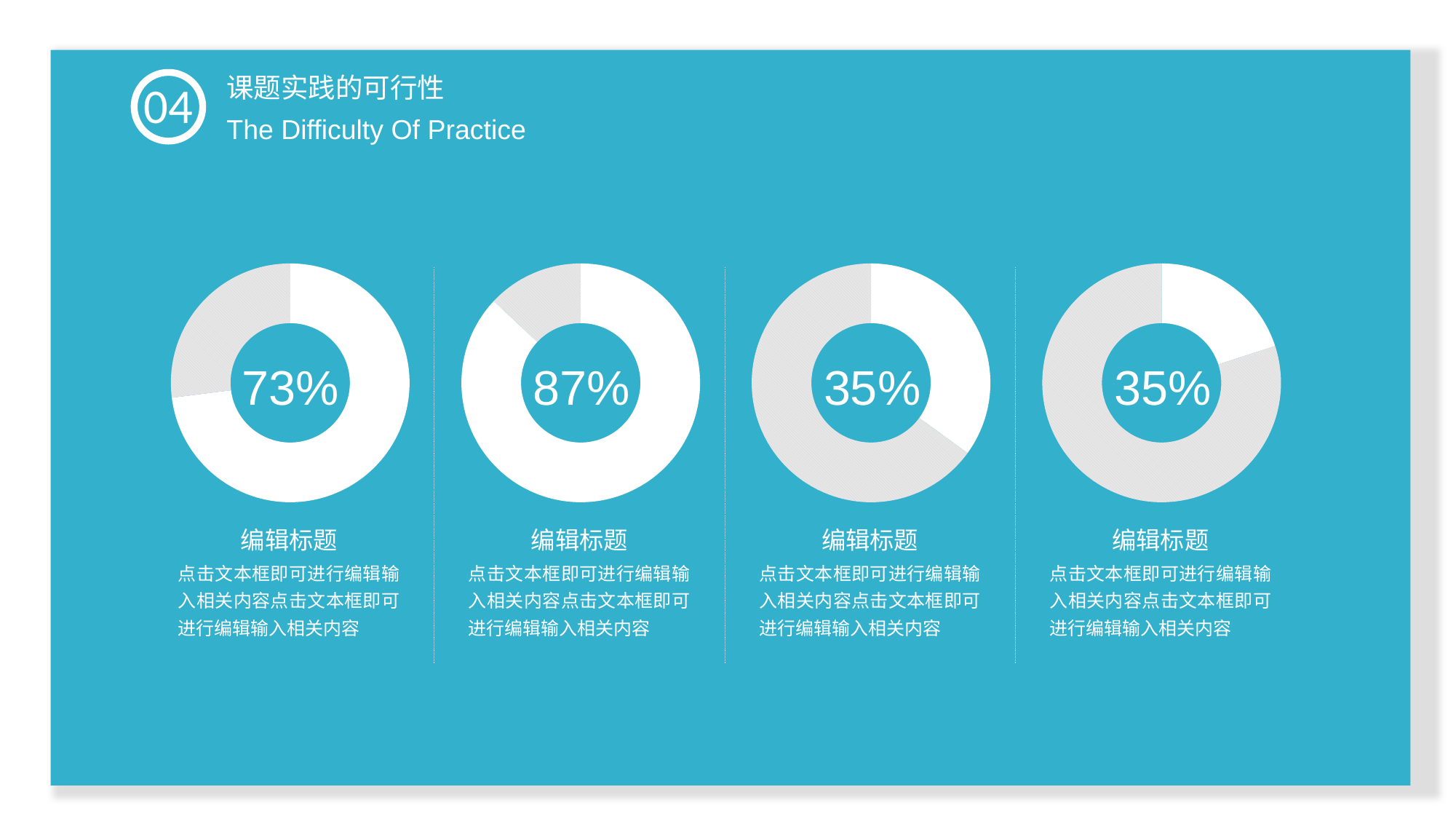

课题实践的可行性
04

The Difficulty Of Practice

### Chart

| Category | Column1 |
|---|---|
|  | 73.0 |
|  | 27.0 |

### Chart

| Category | Column1 |
|---|---|
|  | 87.0 |
|  | 13.0 |

### Chart

| Category | Column1 |
|---|---|
|  | 35.0 |
|  | 65.0 |

### Chart

| Category | Column1 |
|---|---|
|  | 20.0 |
|  | 80.0 |
73%
87%
35%
35%
编辑标题
编辑标题
编辑标题
编辑标题
点击文本框即可进行编辑输入相关内容点击文本框即可进行编辑输入相关内容
点击文本框即可进行编辑输入相关内容点击文本框即可进行编辑输入相关内容
点击文本框即可进行编辑输入相关内容点击文本框即可进行编辑输入相关内容
点击文本框即可进行编辑输入相关内容点击文本框即可进行编辑输入相关内容